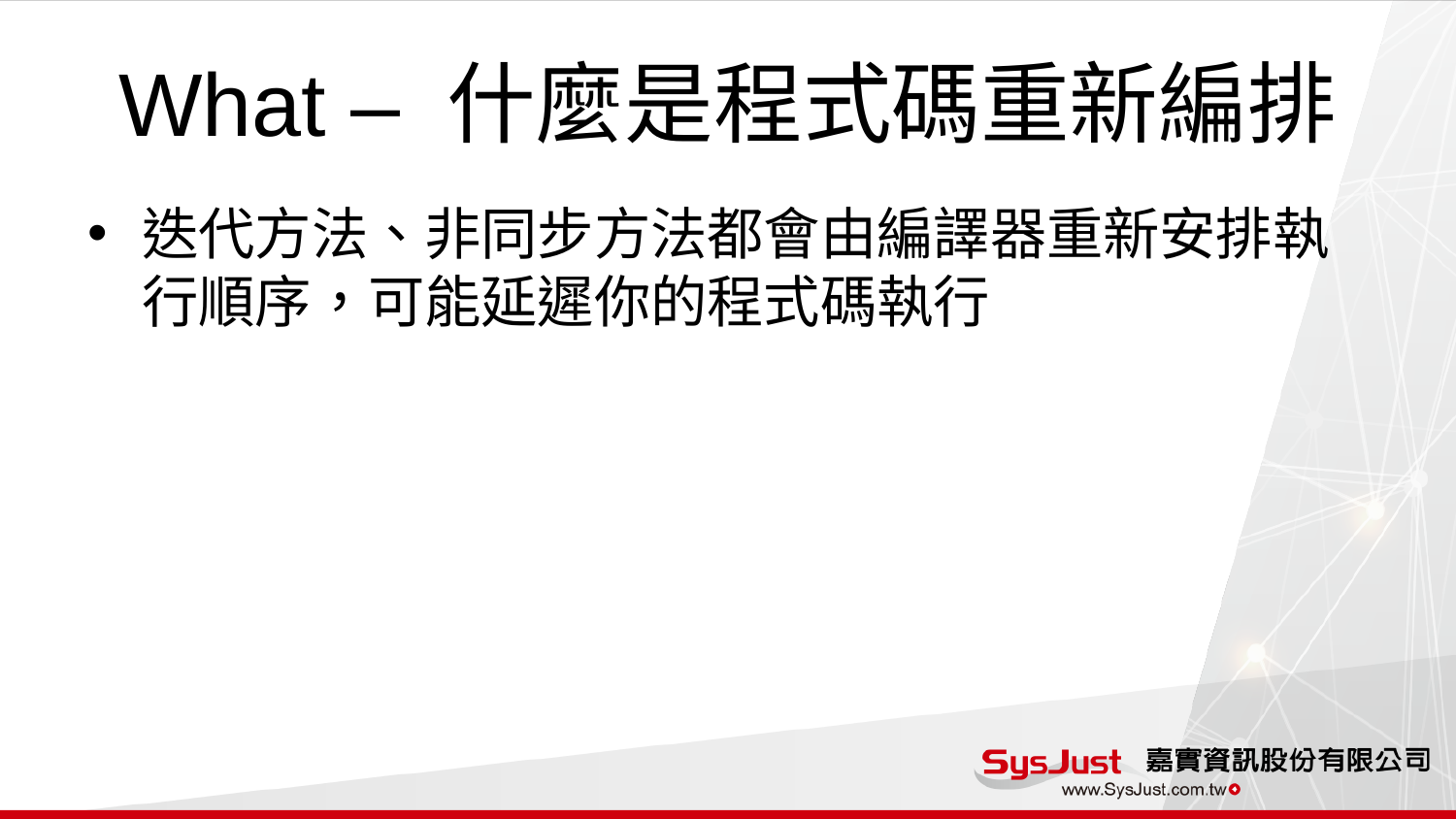

# What – 什麼是程式碼重新編排
迭代方法、非同步方法都會由編譯器重新安排執行順序，可能延遲你的程式碼執行